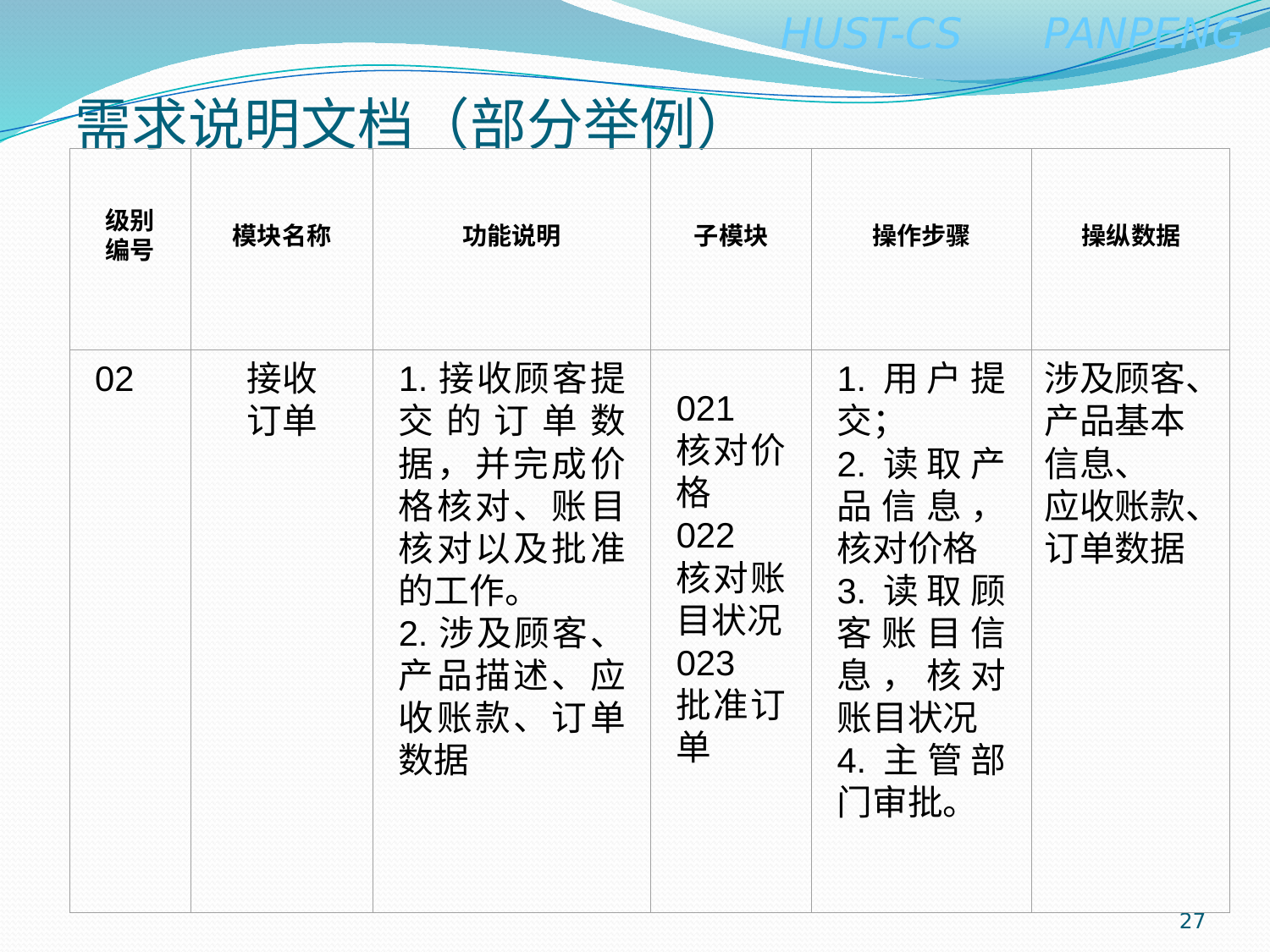

# 需求说明文档（部分举例）

级别编号

模块名称

功能说明

子模块

操作步骤

操纵数据

02

接收
订单

1.接收顾客提交的订单数据，并完成价格核对、账目核对以及批准的工作。
2.涉及顾客、产品描述、应收账款、订单数据

021
核对价格
022
核对账目状况
023
批准订单

1.用户提交；
2.读取产品信息，核对价格
3.读取顾客账目信息，核对账目状况
4.主管部门审批。

涉及顾客、
产品基本
信息、
应收账款、
订单数据

27